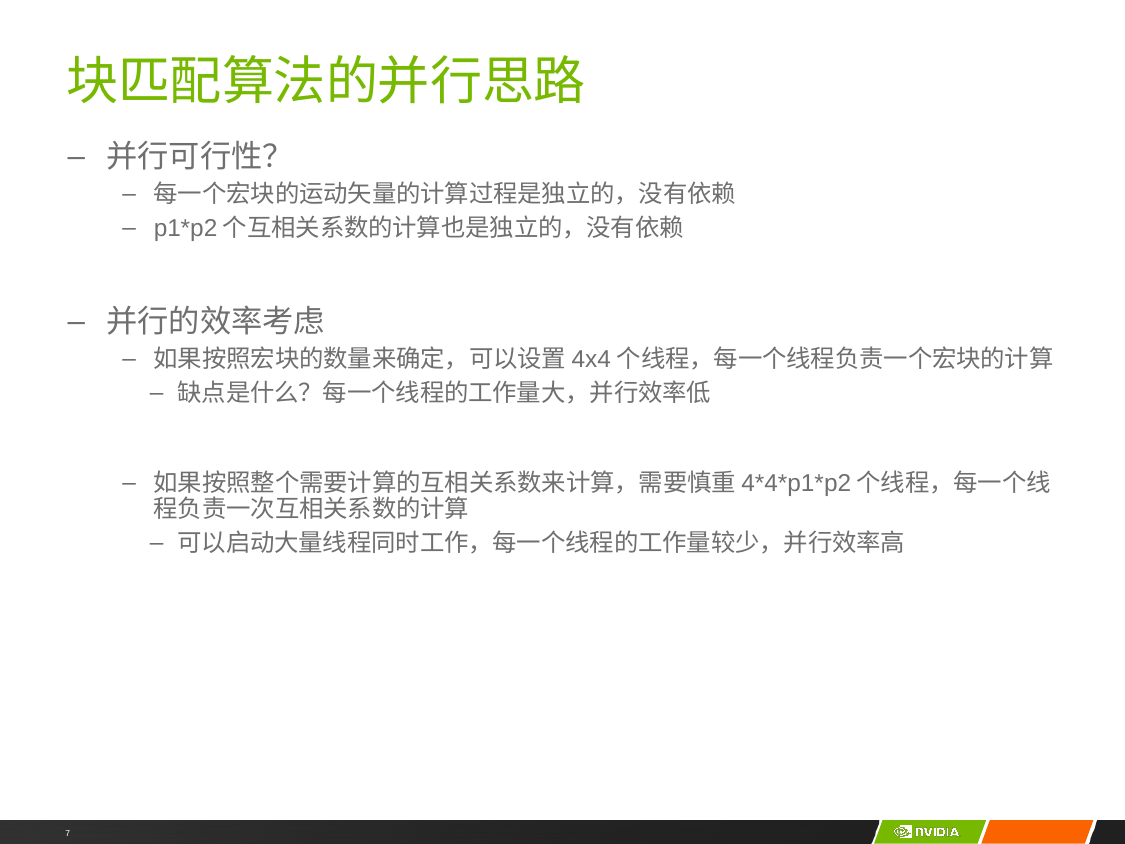

# 块匹配算法的并行思路
并行可行性？
每一个宏块的运动矢量的计算过程是独立的，没有依赖
p1*p2个互相关系数的计算也是独立的，没有依赖

并行的效率考虑
如果按照宏块的数量来确定，可以设置4x4个线程，每一个线程负责一个宏块的计算
缺点是什么？每一个线程的工作量大，并行效率低

如果按照整个需要计算的互相关系数来计算，需要慎重4*4*p1*p2个线程，每一个线程负责一次互相关系数的计算
可以启动大量线程同时工作，每一个线程的工作量较少，并行效率高